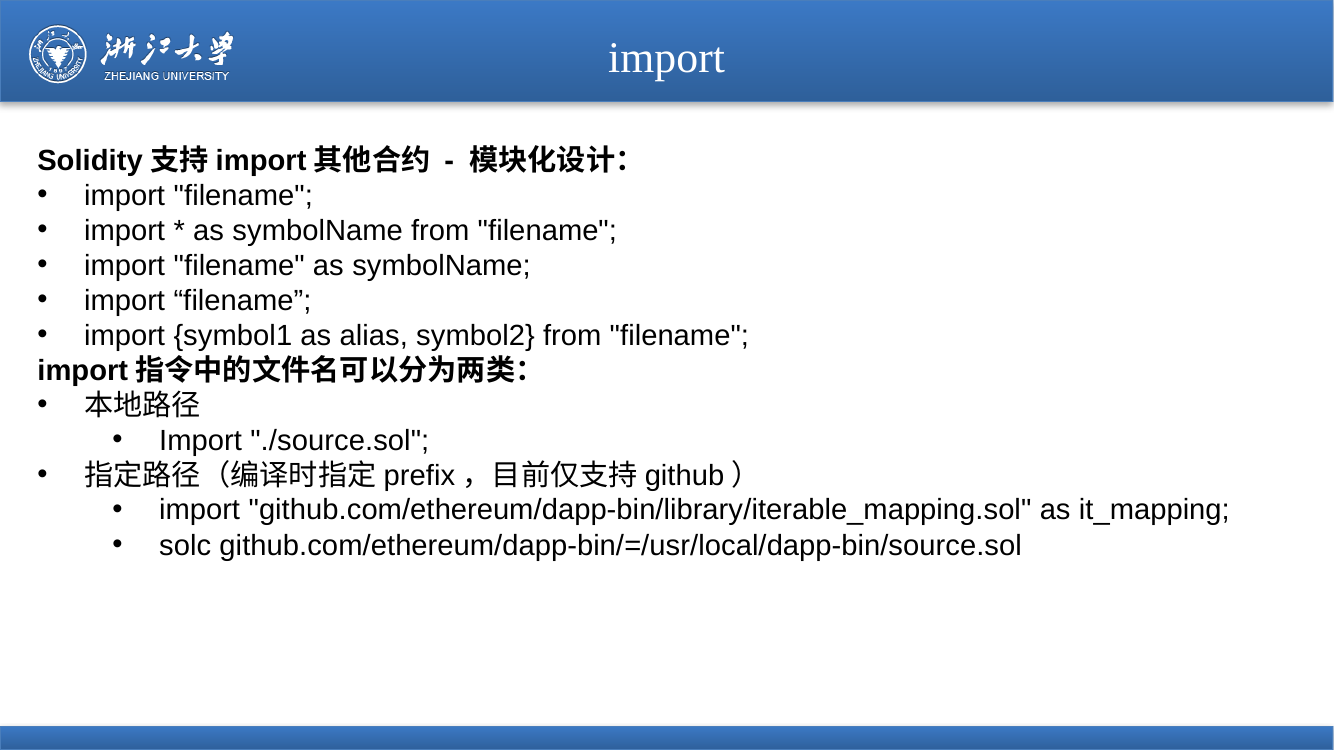

# import
Solidity支持import其他合约 - 模块化设计：
import "filename";
import * as symbolName from "filename";
import "filename" as symbolName;
import “filename”;
import {symbol1 as alias, symbol2} from "filename";
import指令中的文件名可以分为两类：
本地路径
Import "./source.sol";
指定路径（编译时指定prefix，目前仅支持github）
import "github.com/ethereum/dapp-bin/library/iterable_mapping.sol" as it_mapping;
solc github.com/ethereum/dapp-bin/=/usr/local/dapp-bin/source.sol